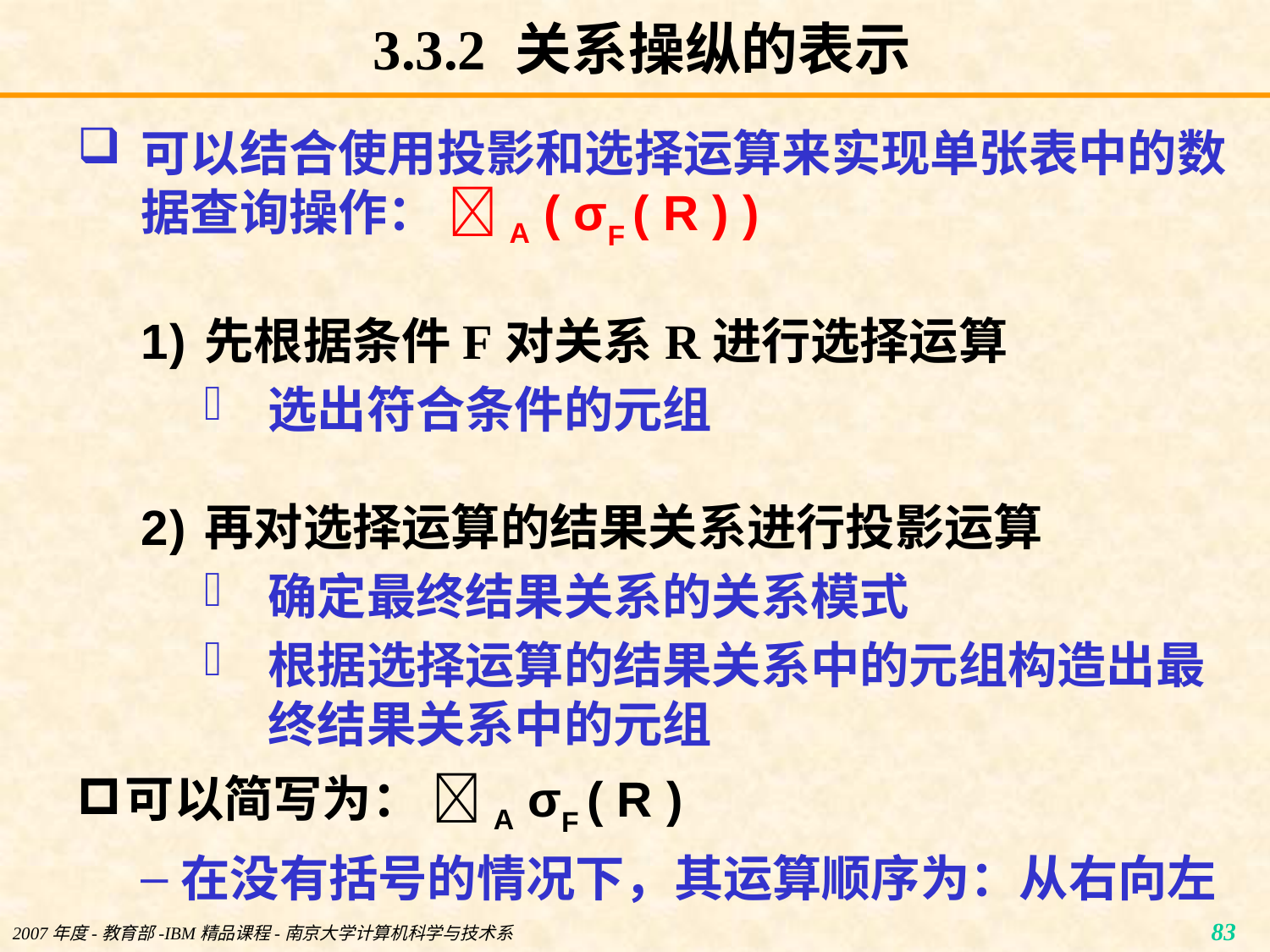

# 3.3.2 关系操纵的表示
可以结合使用投影和选择运算来实现单张表中的数据查询操作： πA ( σF ( R ) )

先根据条件F对关系R进行选择运算
选出符合条件的元组

再对选择运算的结果关系进行投影运算
确定最终结果关系的关系模式
根据选择运算的结果关系中的元组构造出最终结果关系中的元组
可以简写为： πA σF ( R )
在没有括号的情况下，其运算顺序为：从右向左
83
2007年度-教育部-IBM精品课程-南京大学计算机科学与技术系